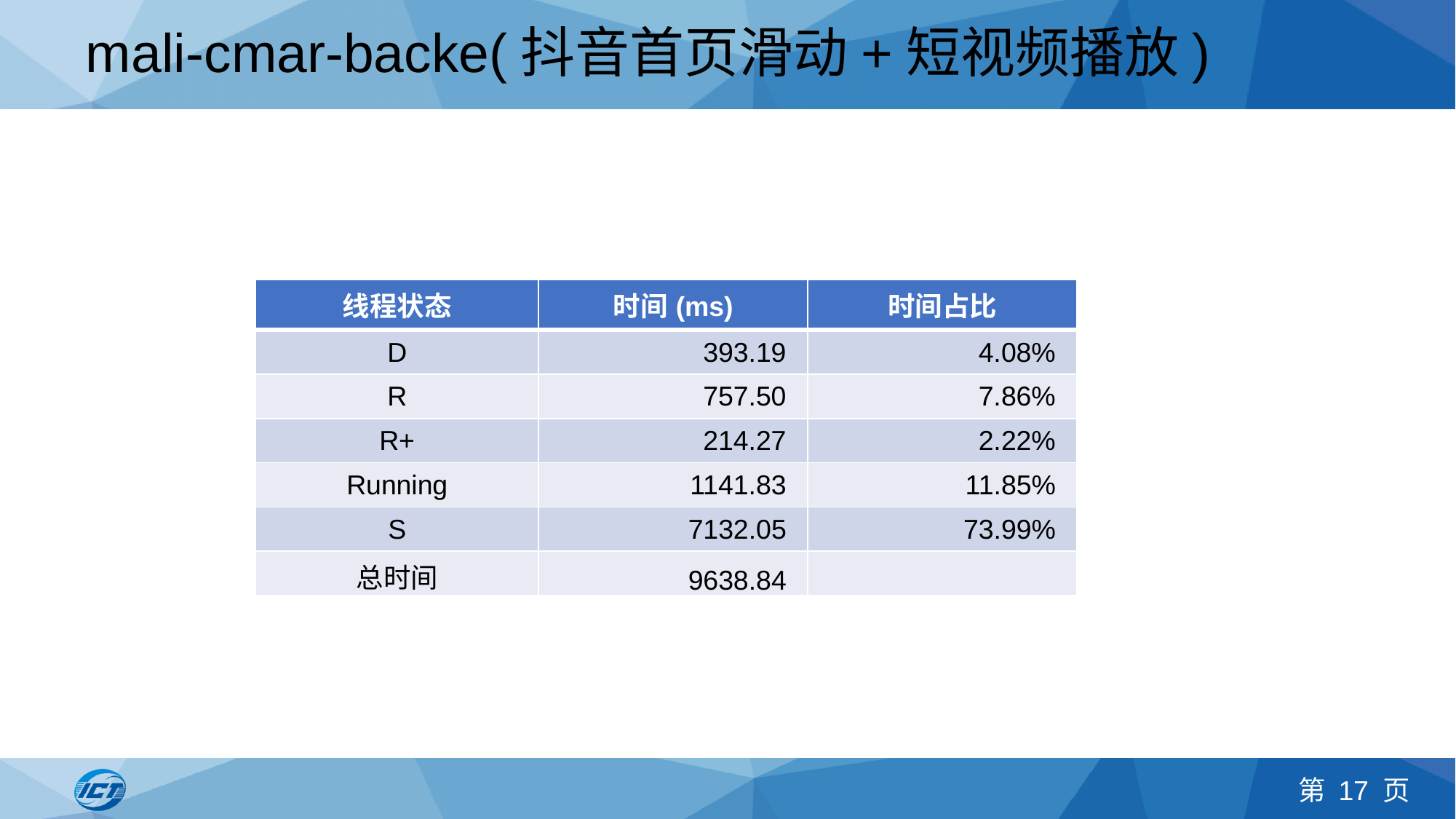

# mali-cmar-backe(抖音首页滑动+短视频播放)
| 线程状态 | 时间(ms) | 时间占比 |
| --- | --- | --- |
| D | 393.19 | 4.08% |
| R | 757.50 | 7.86% |
| R+ | 214.27 | 2.22% |
| Running | 1141.83 | 11.85% |
| S | 7132.05 | 73.99% |
| 总时间 | 9638.84 |  |
第 17 页